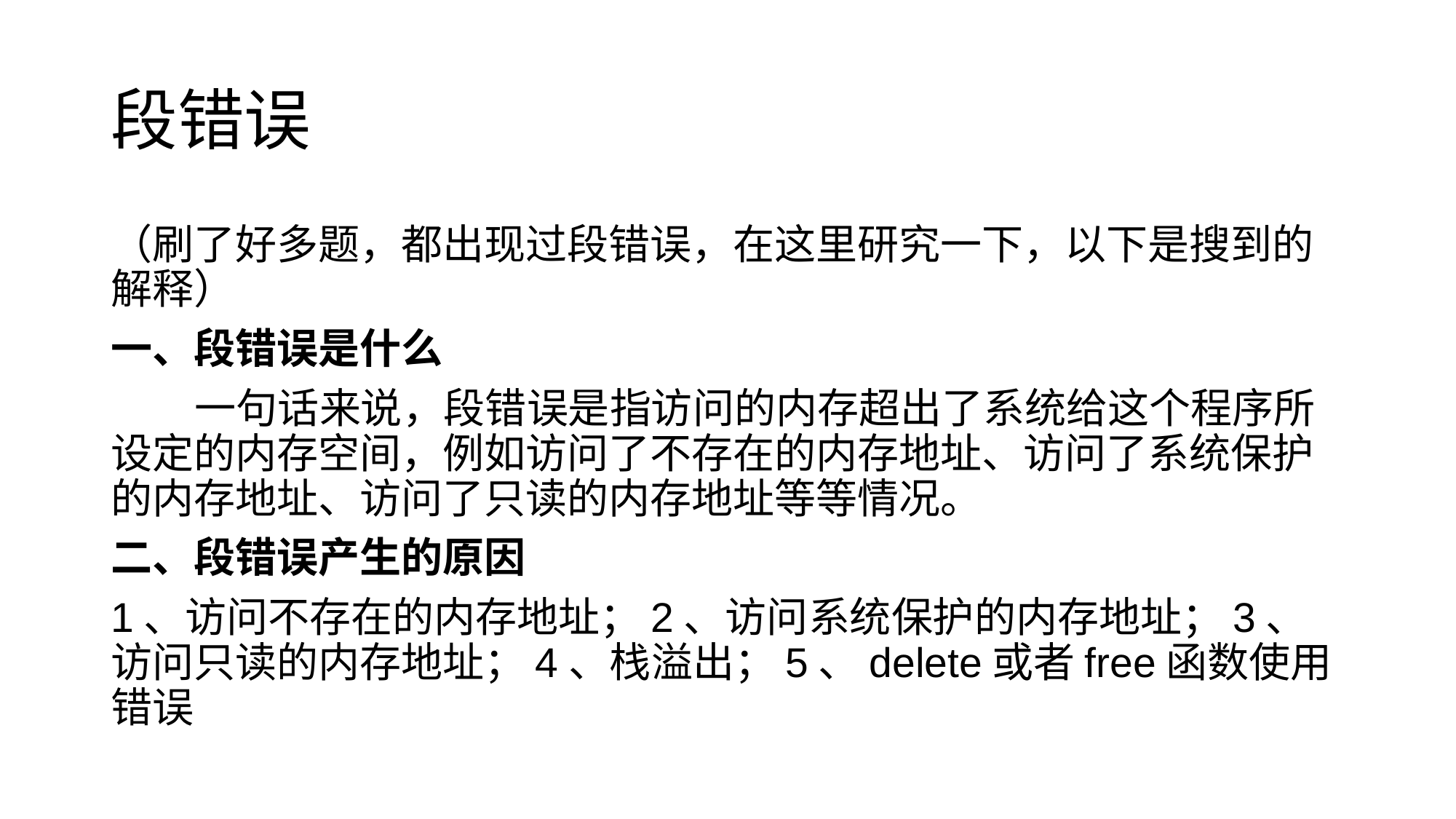

# 段错误
（刷了好多题，都出现过段错误，在这里研究一下，以下是搜到的解释）
一、段错误是什么
        一句话来说，段错误是指访问的内存超出了系统给这个程序所设定的内存空间，例如访问了不存在的内存地址、访问了系统保护的内存地址、访问了只读的内存地址等等情况。
二、段错误产生的原因
1、访问不存在的内存地址；2、访问系统保护的内存地址；3、访问只读的内存地址；4、栈溢出；5、delete或者free函数使用错误